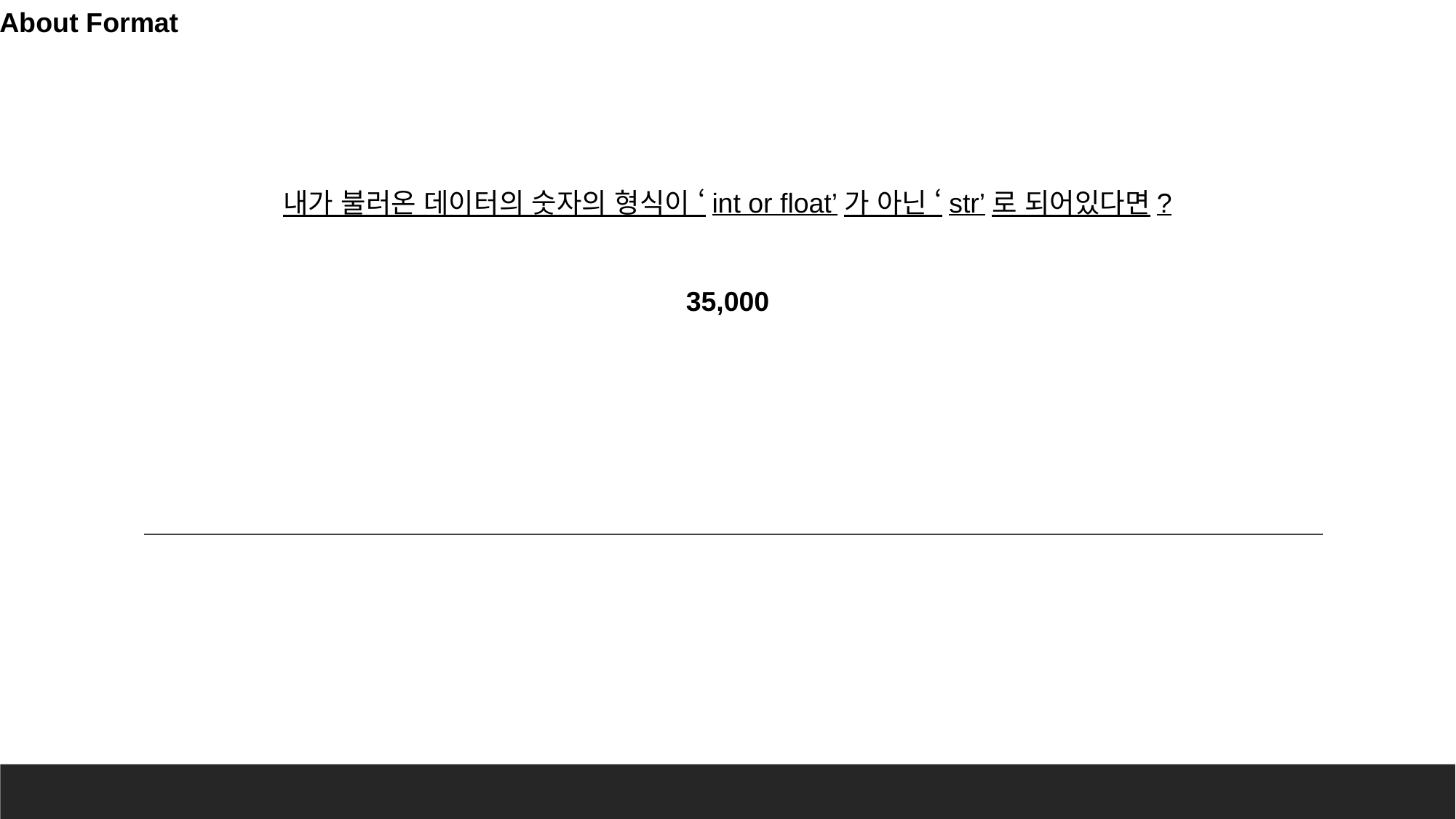

About Format
내가 불러온 데이터의 숫자의 형식이 ‘int or float’가 아닌 ‘str’로 되어있다면?

35,000